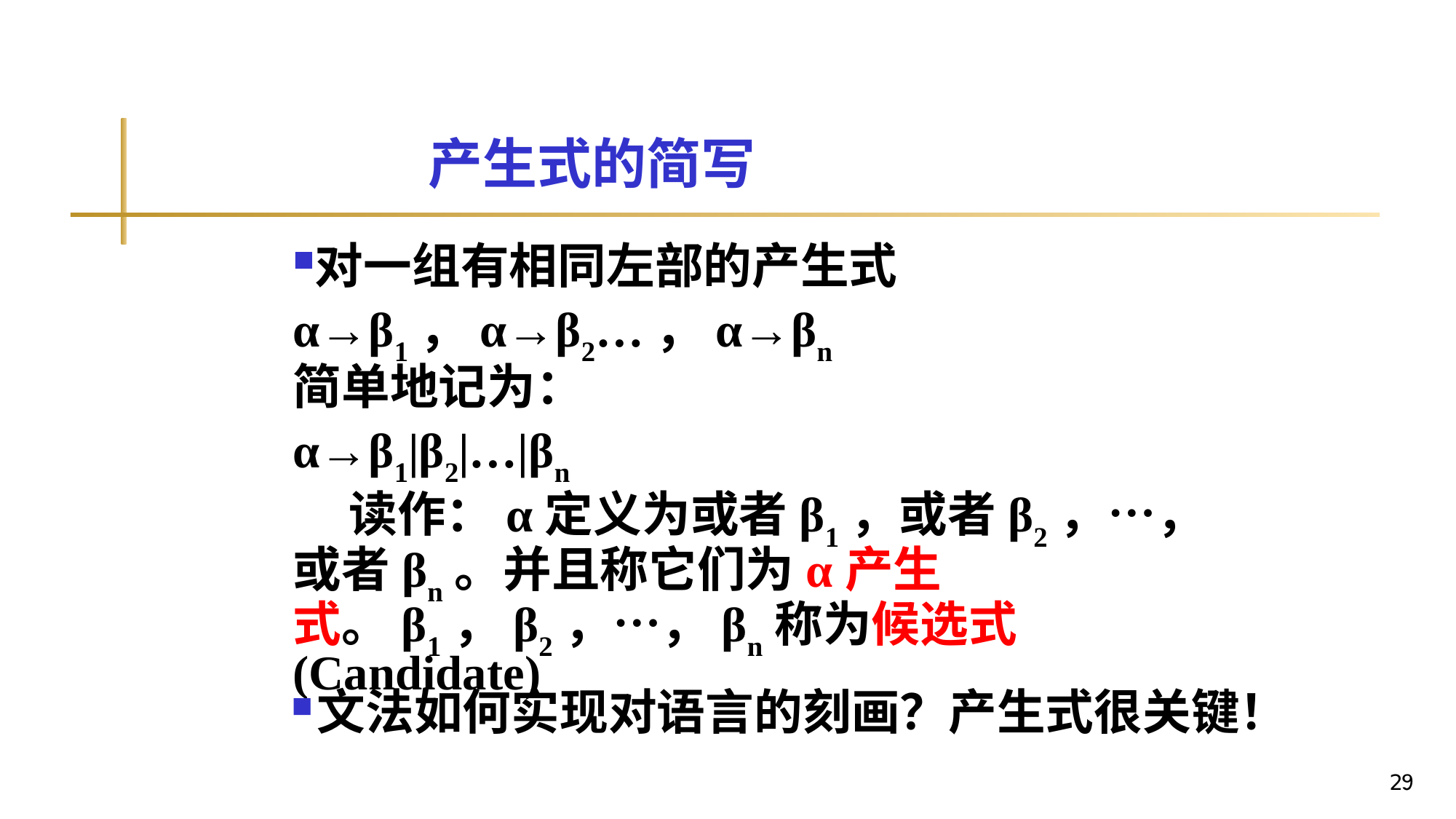

# 产生式的简写
对一组有相同左部的产生式
α→β1，α→β2…，α→βn
简单地记为：
α→β1|β2|…|βn
    读作：α定义为或者β1，或者β2，…，或者βn。并且称它们为α产生式。β1，β2，…，βn称为候选式(Candidate)
文法如何实现对语言的刻画？产生式很关键！
29